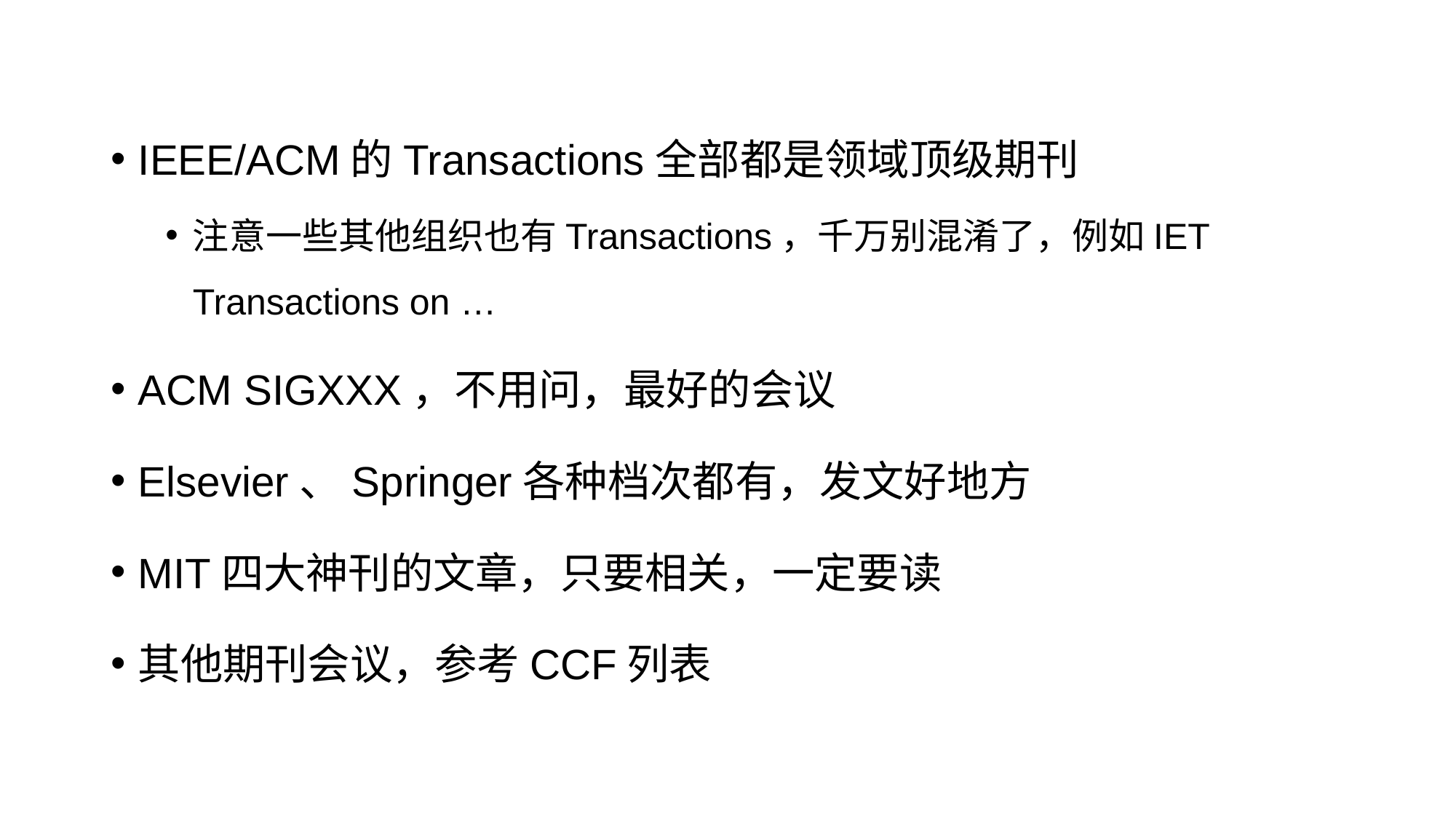

IEEE/ACM的Transactions全部都是领域顶级期刊
注意一些其他组织也有Transactions，千万别混淆了，例如IET Transactions on …
ACM SIGXXX，不用问，最好的会议
Elsevier、Springer各种档次都有，发文好地方
MIT四大神刊的文章，只要相关，一定要读
其他期刊会议，参考CCF列表